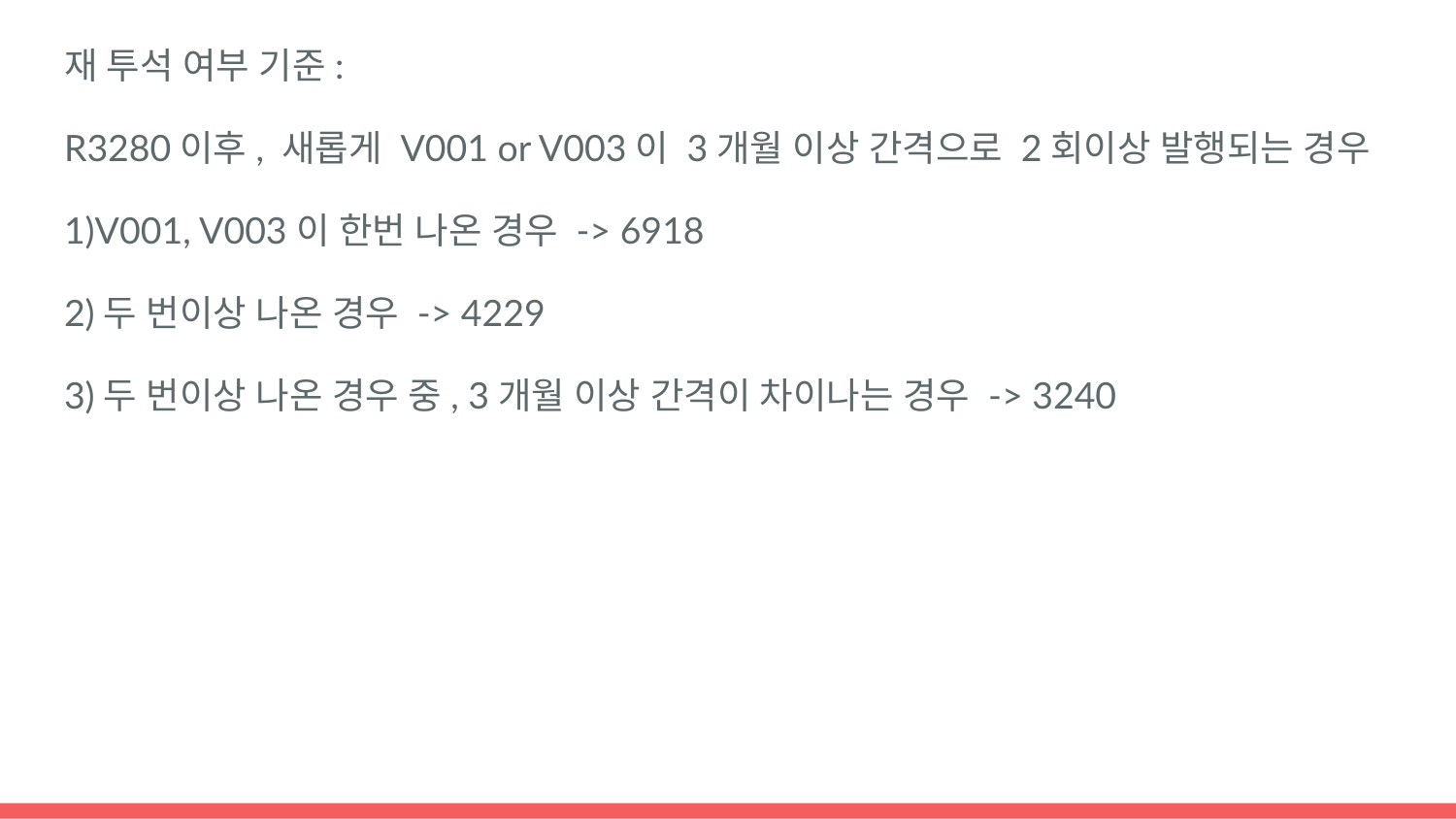

재 투석 여부 기준:
R3280이후, 새롭게 V001 or V003이 3개월 이상 간격으로 2회이상 발행되는 경우
1)V001, V003이 한번 나온 경우 -> 6918
2)두 번이상 나온 경우 -> 4229
3)두 번이상 나온 경우 중, 3개월 이상 간격이 차이나는 경우 -> 3240